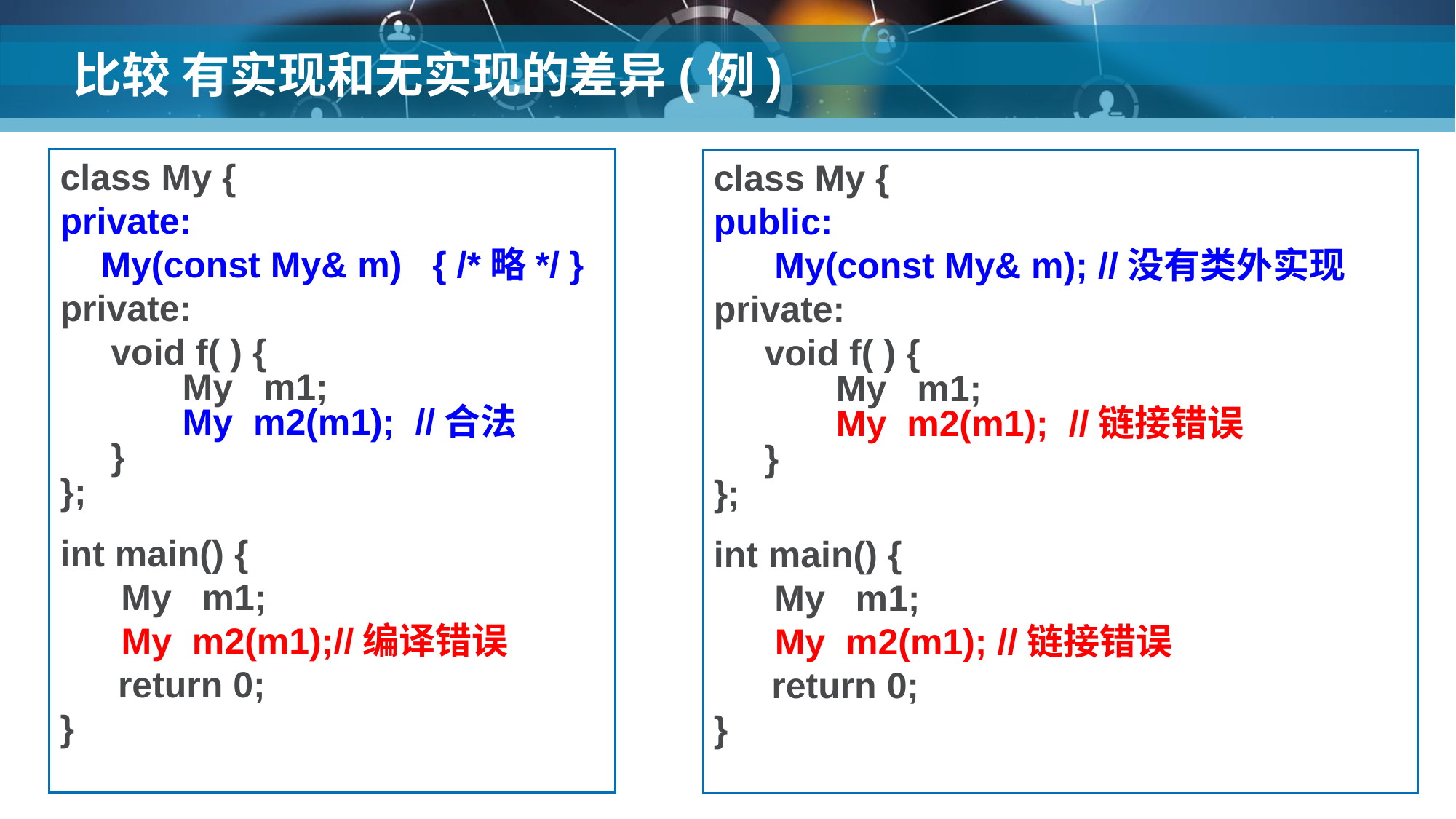

# 比较 有实现和无实现的差异(例)
class My {
private:
    My(const My& m)   { /*略*/ }
private:
     void f( ) {
            My   m1;
            My  m2(m1);  //合法
     }
};
int main() {
      My   m1;
      My  m2(m1);//编译错误
      return 0;
}

class My {
public:
      My(const My& m); //没有类外实现
private:
     void f( ) {
            My   m1;
            My  m2(m1);  //链接错误
     }
};
int main() {
      My   m1;
      My  m2(m1); //链接错误
      return 0;
}